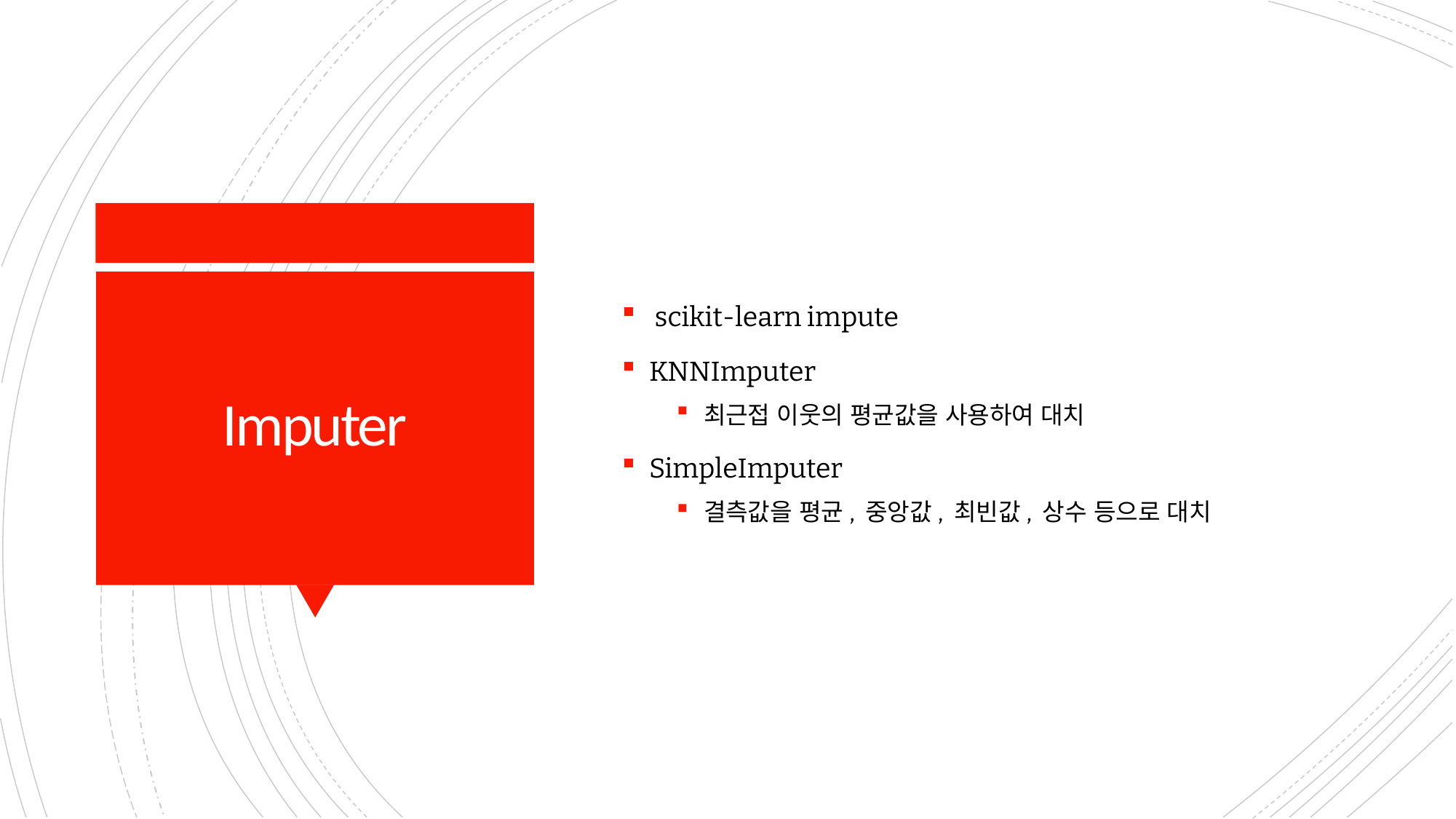

scikit-learn impute
KNNImputer
최근접 이웃의 평균값을 사용하여 대치
SimpleImputer
결측값을 평균, 중앙값, 최빈값, 상수 등으로 대치
# Imputer